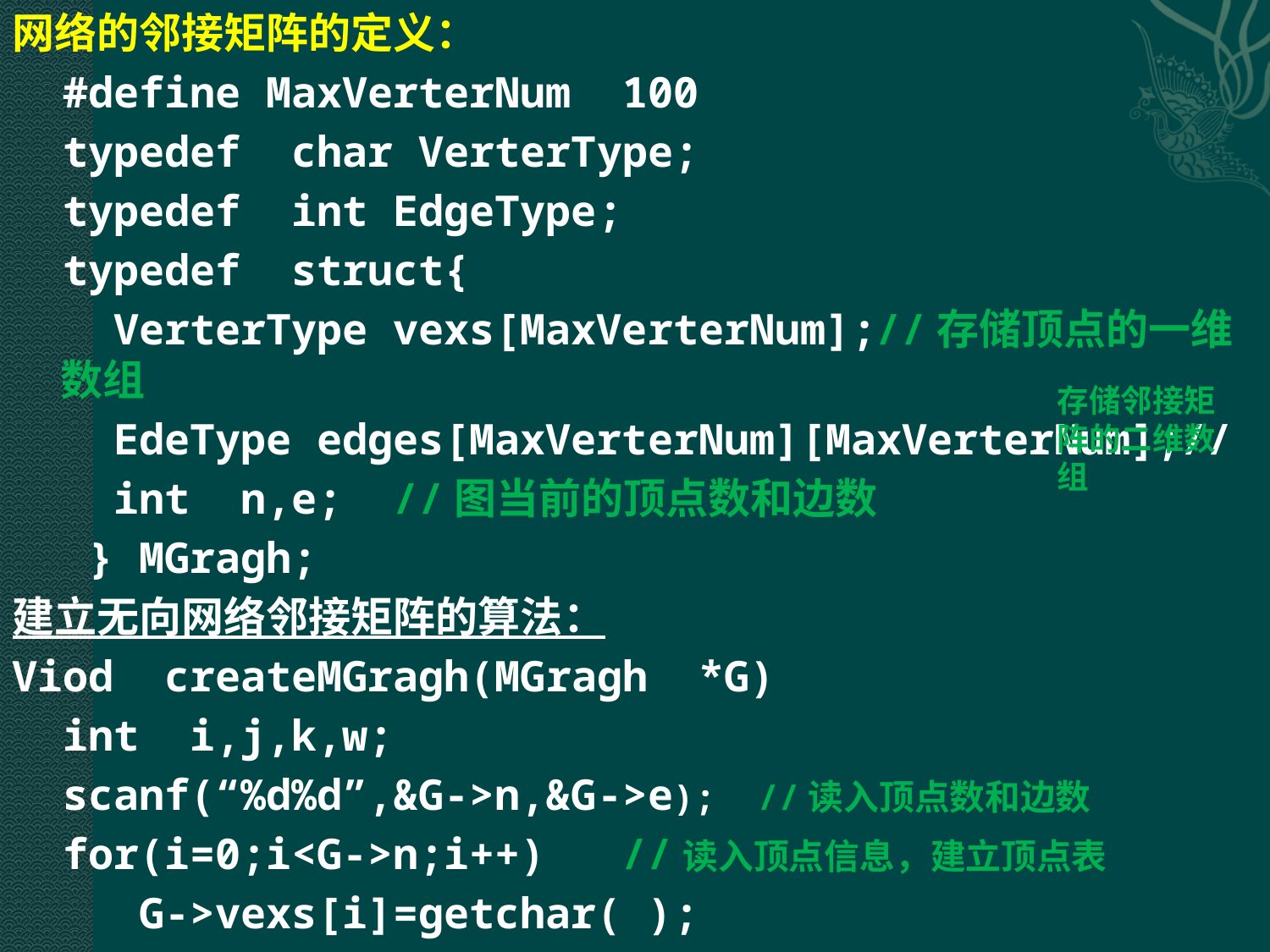

网络的邻接矩阵的定义：
  #define MaxVerterNum  100
  typedef  char VerterType;
  typedef  int EdgeType;
  typedef  struct{
    VerterType vexs[MaxVerterNum];//存储顶点的一维数组
    EdeType edges[MaxVerterNum][MaxVerterNum];//
    int  n,e;  //图当前的顶点数和边数
   } MGragh;
建立无向网络邻接矩阵的算法：
Viod  createMGragh(MGragh  *G)
  int  i,j,k,w;
  scanf(“%d%d”,&G->n,&G->e);  //读入顶点数和边数
  for(i=0;i<G->n;i++)   //读入顶点信息，建立顶点表
     G->vexs[i]=getchar( );
存储邻接矩阵的二维数组